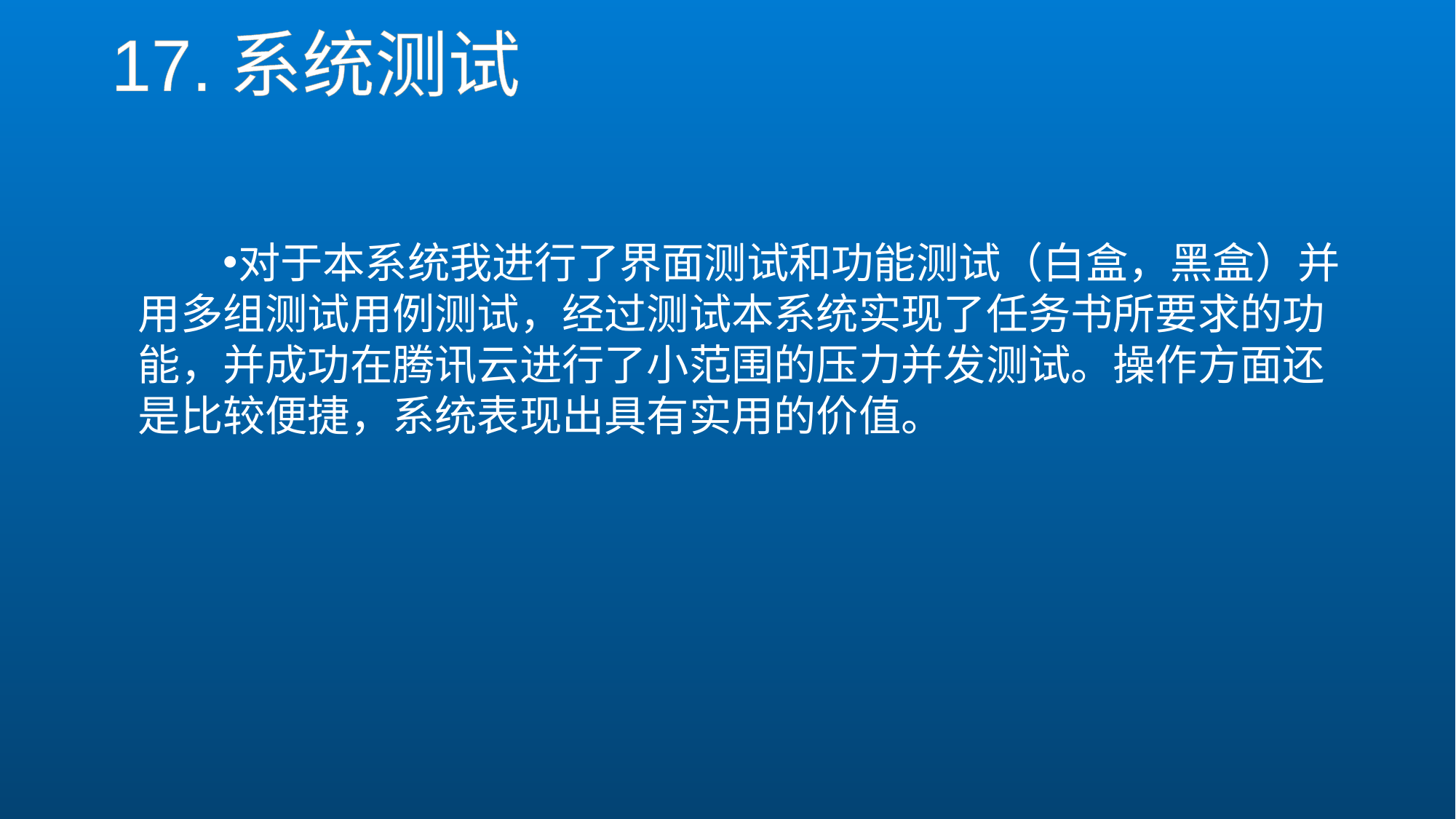

# 17.系统测试
对于本系统我进行了界面测试和功能测试（白盒，黑盒）并用多组测试用例测试，经过测试本系统实现了任务书所要求的功能，并成功在腾讯云进行了小范围的压力并发测试。操作方面还是比较便捷，系统表现出具有实用的价值。